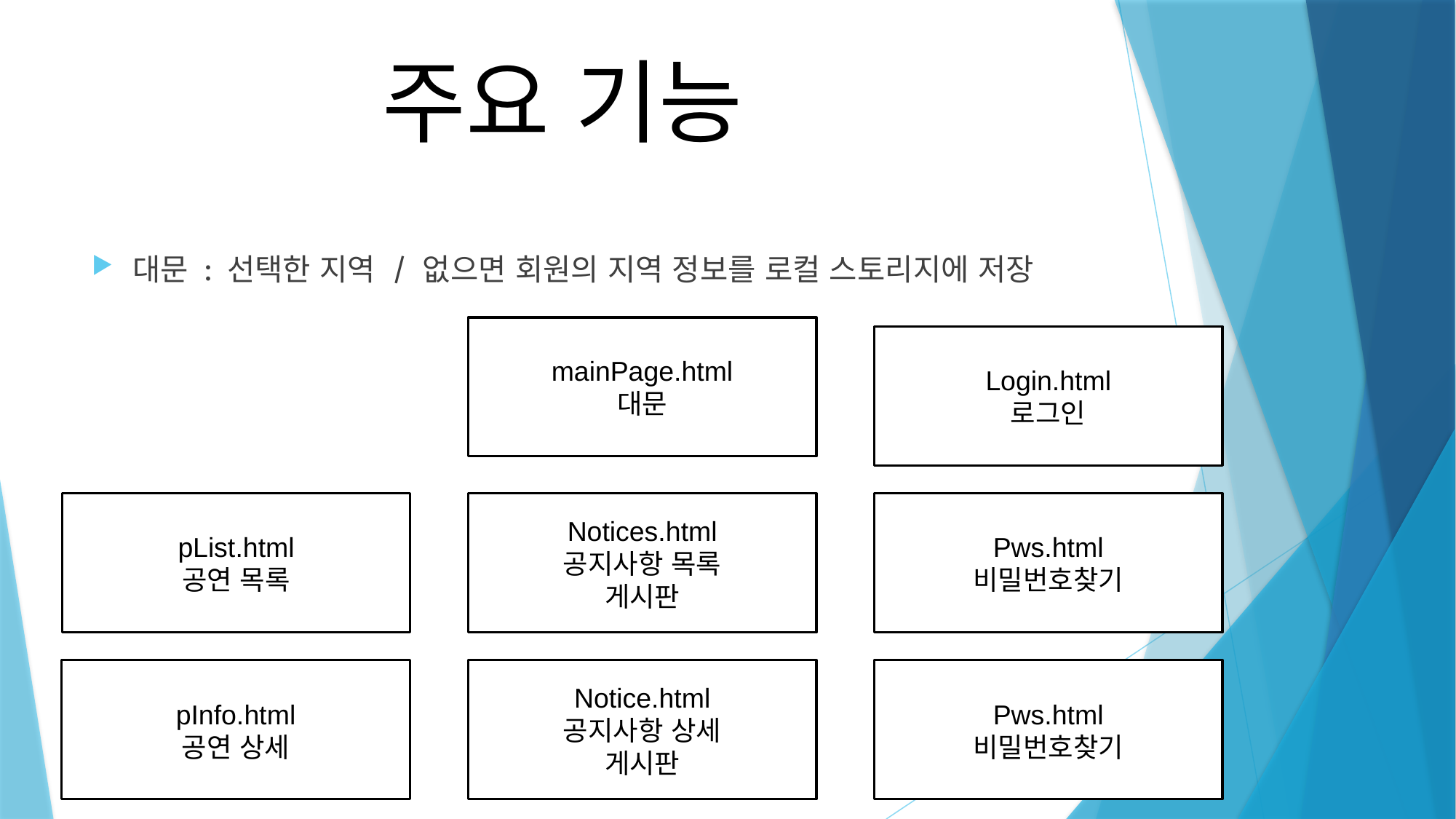

# 주요 기능

대문 : 선택한 지역 / 없으면 회원의 지역 정보를 로컬 스토리지에 저장
mainPage.html
대문
Login.html
로그인
pList.html
공연 목록
Notices.html
공지사항 목록
게시판
Pws.html
비밀번호찾기
Pws.html
비밀번호찾기
pInfo.html
공연 상세
Notice.html
공지사항 상세
게시판